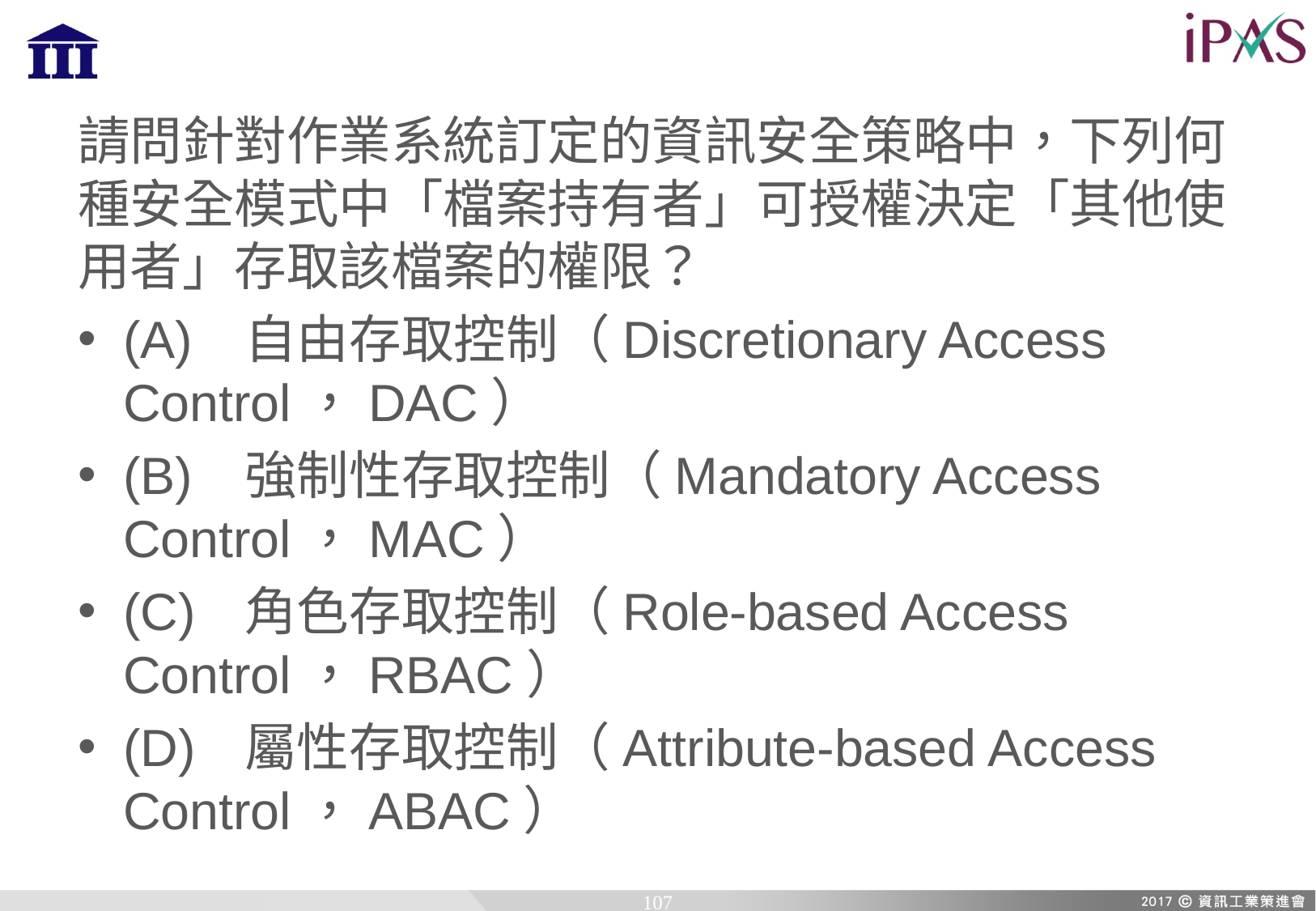

請問針對作業系統訂定的資訊安全策略中，下列何種安全模式中「檔案持有者」可授權決定「其他使用者」存取該檔案的權限？
(A)	自由存取控制（Discretionary Access Control，DAC）
(B)	強制性存取控制（Mandatory Access Control，MAC）
(C)	角色存取控制（Role-based Access Control，RBAC）
(D)	屬性存取控制（Attribute-based Access Control，ABAC）
107